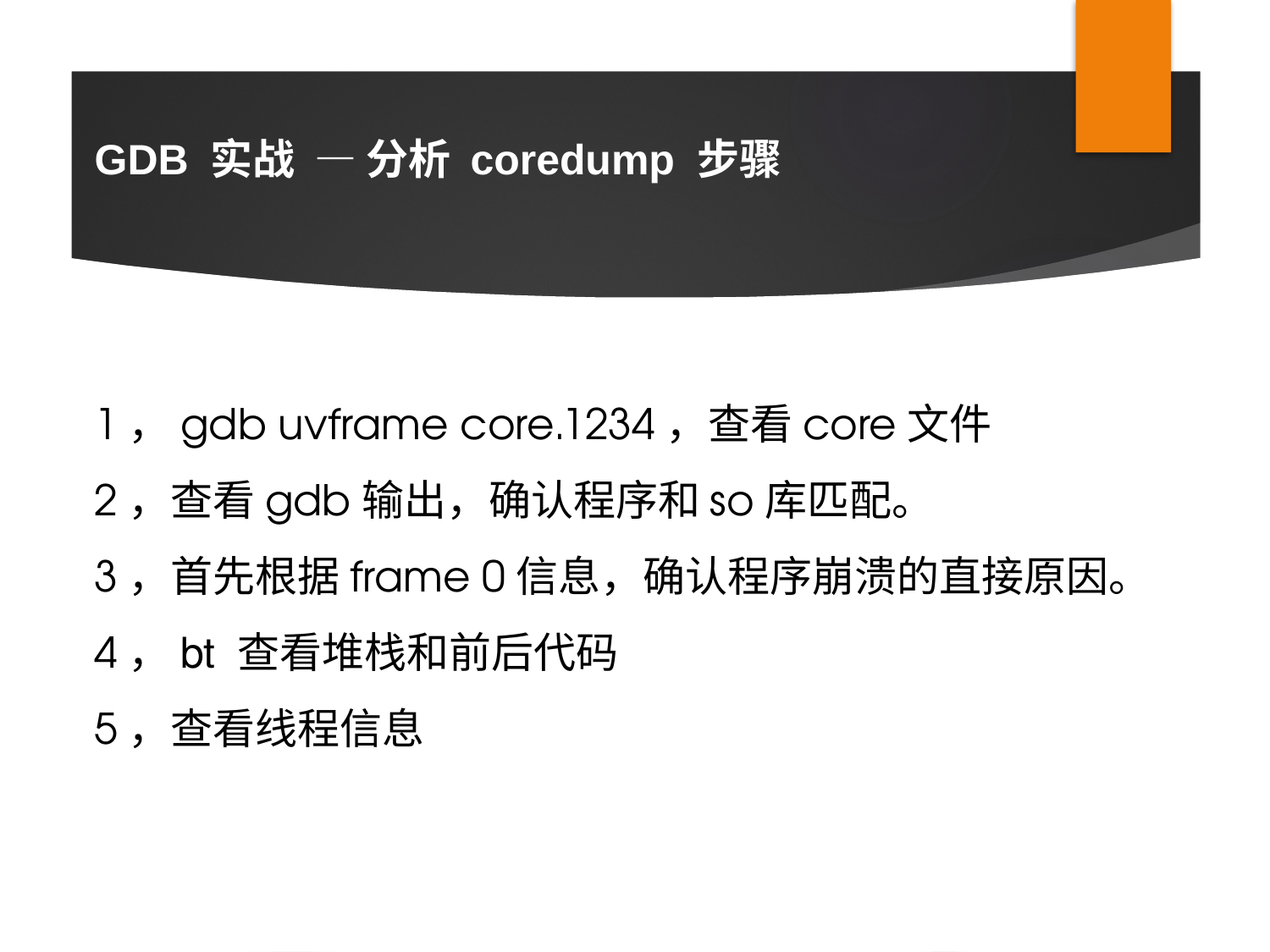

GDB 实战  — 分析 coredump 步骤
1，gdb uvframe core.1234，查看core文件
2，查看gdb输出，确认程序和so库匹配。
3，首先根据frame 0信息，确认程序崩溃的直接原因。
4，bt 查看堆栈和前后代码
5，查看线程信息